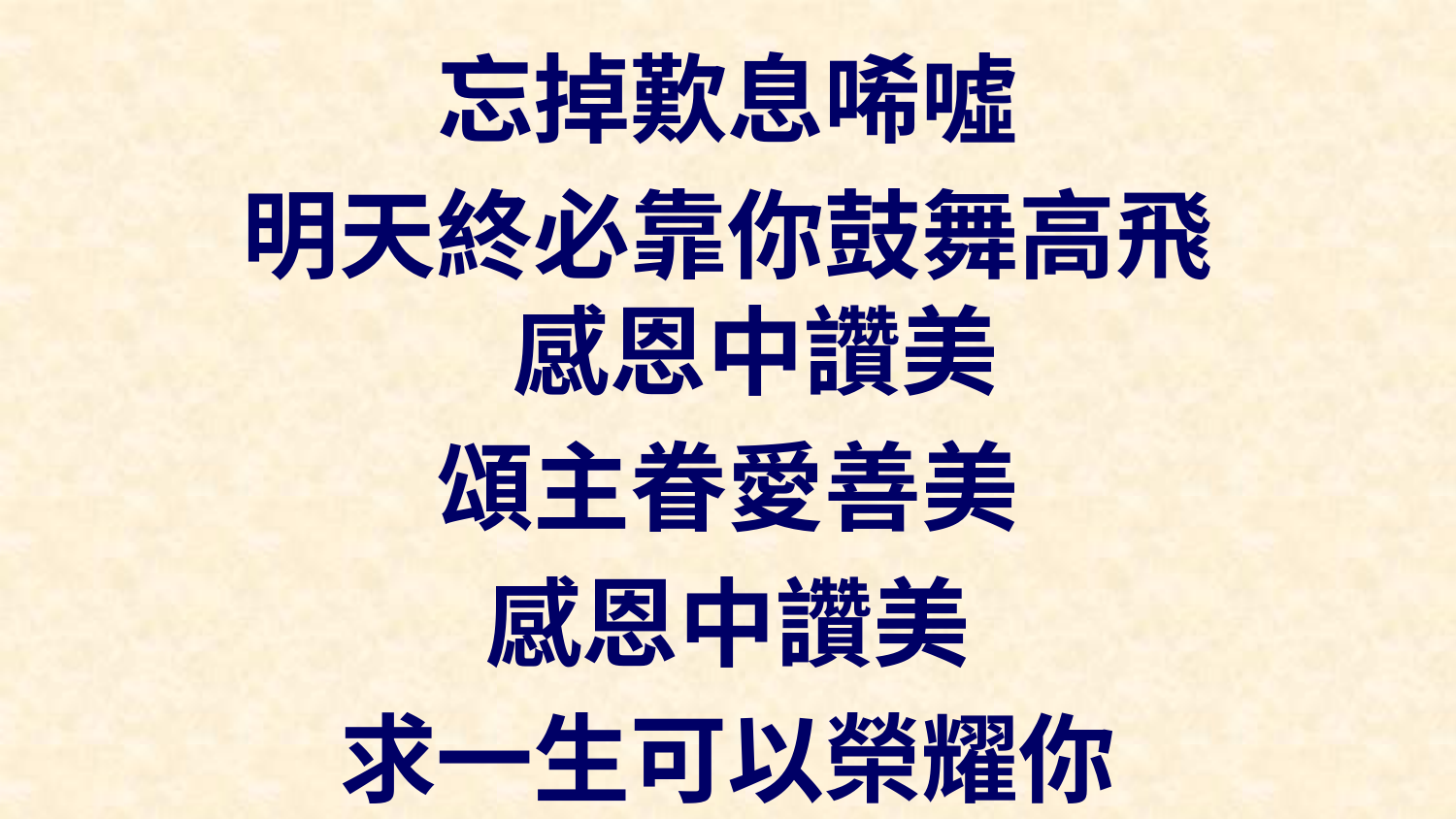

忘掉歎息唏噓
明天終必靠你鼓舞高飛
感恩中讚美
頌主眷愛善美
感恩中讚美
求一生可以榮耀你